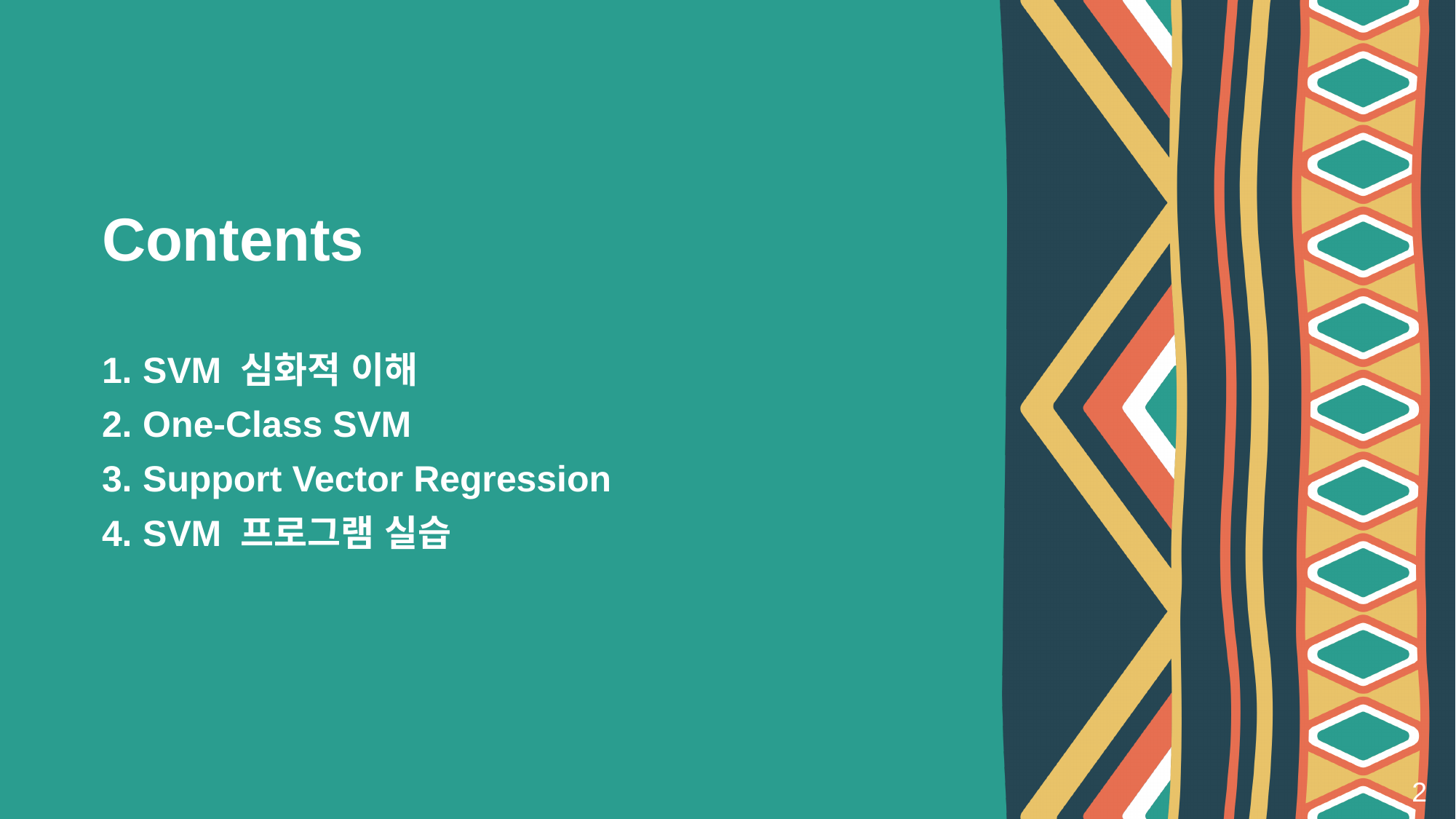

# Contents
SVM 심화적 이해
One-Class SVM
Support Vector Regression
SVM 프로그램 실습
2